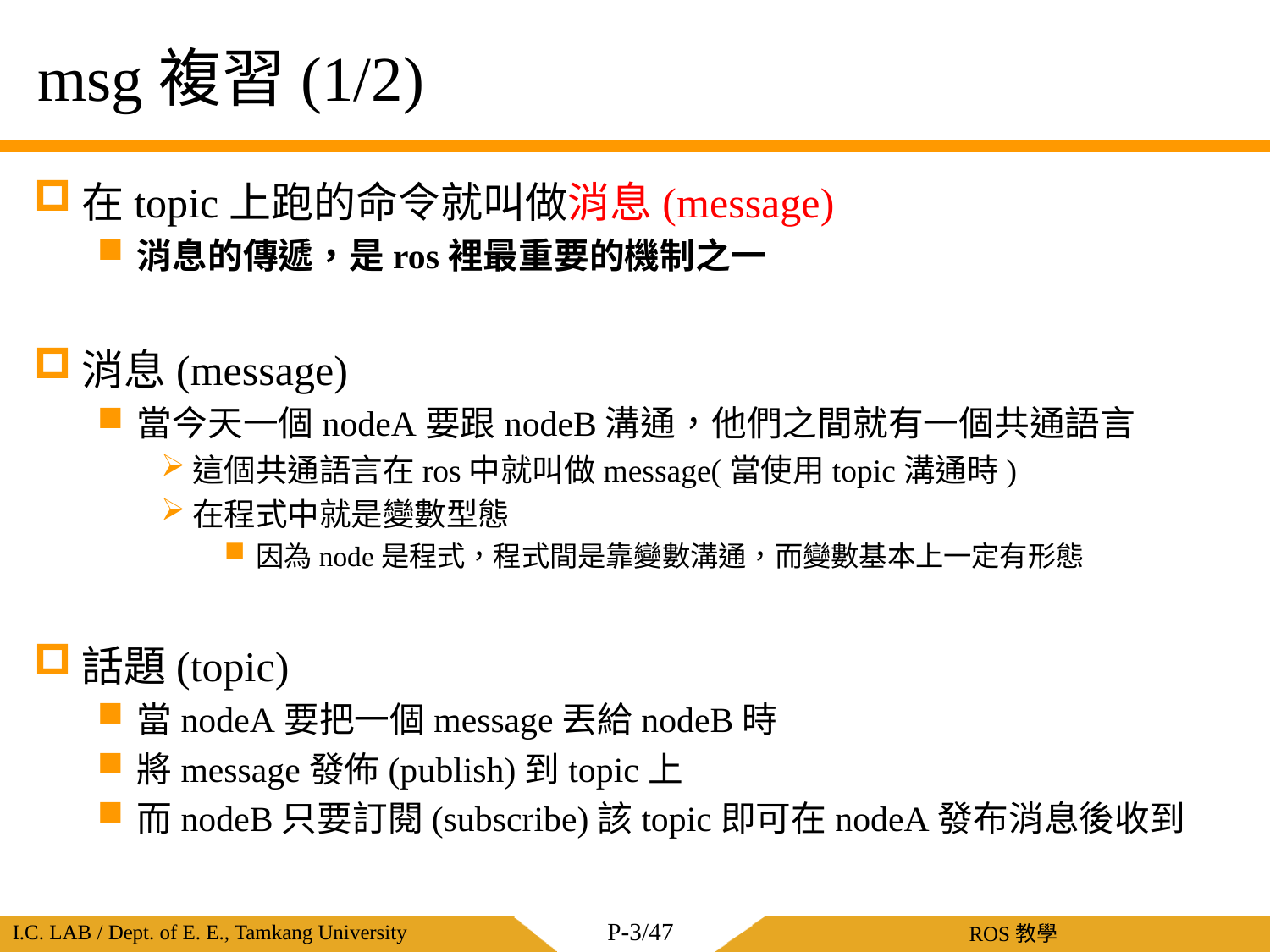

# msg複習(1/2)
在topic上跑的命令就叫做消息(message)
消息的傳遞，是ros裡最重要的機制之一

消息(message)
當今天一個nodeA要跟nodeB溝通，他們之間就有一個共通語言
這個共通語言在ros中就叫做message(當使用topic溝通時)
在程式中就是變數型態
因為node是程式，程式間是靠變數溝通，而變數基本上一定有形態

話題(topic)
當nodeA要把一個message丟給nodeB時
將message發佈(publish)到topic上
而nodeB只要訂閱(subscribe)該topic即可在nodeA發布消息後收到